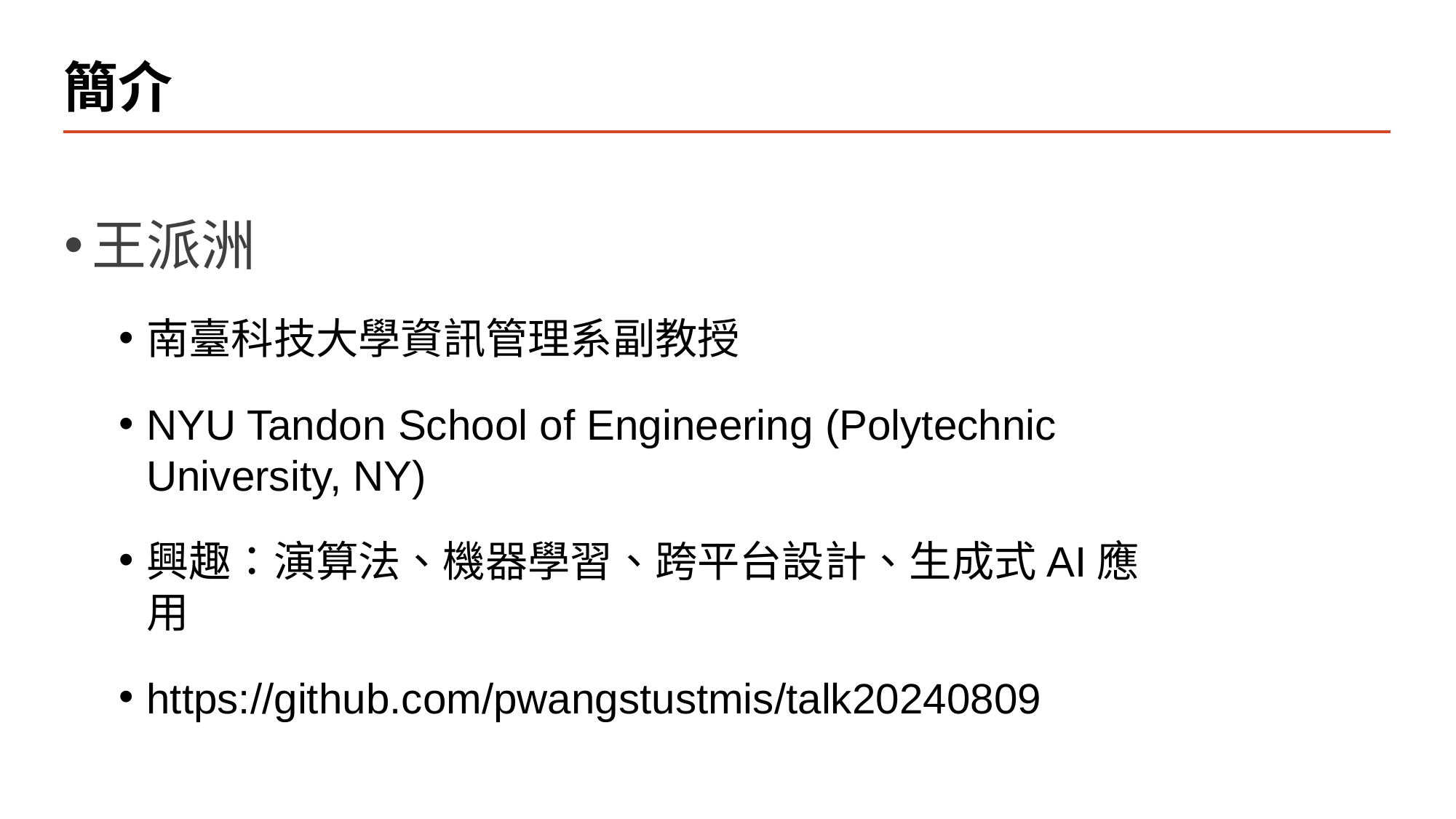

# 簡介
王派洲
南臺科技大學資訊管理系副教授
NYU Tandon School of Engineering (Polytechnic University, NY)
興趣：演算法、機器學習、跨平台設計、生成式AI應用
https://github.com/pwangstustmis/talk20240809